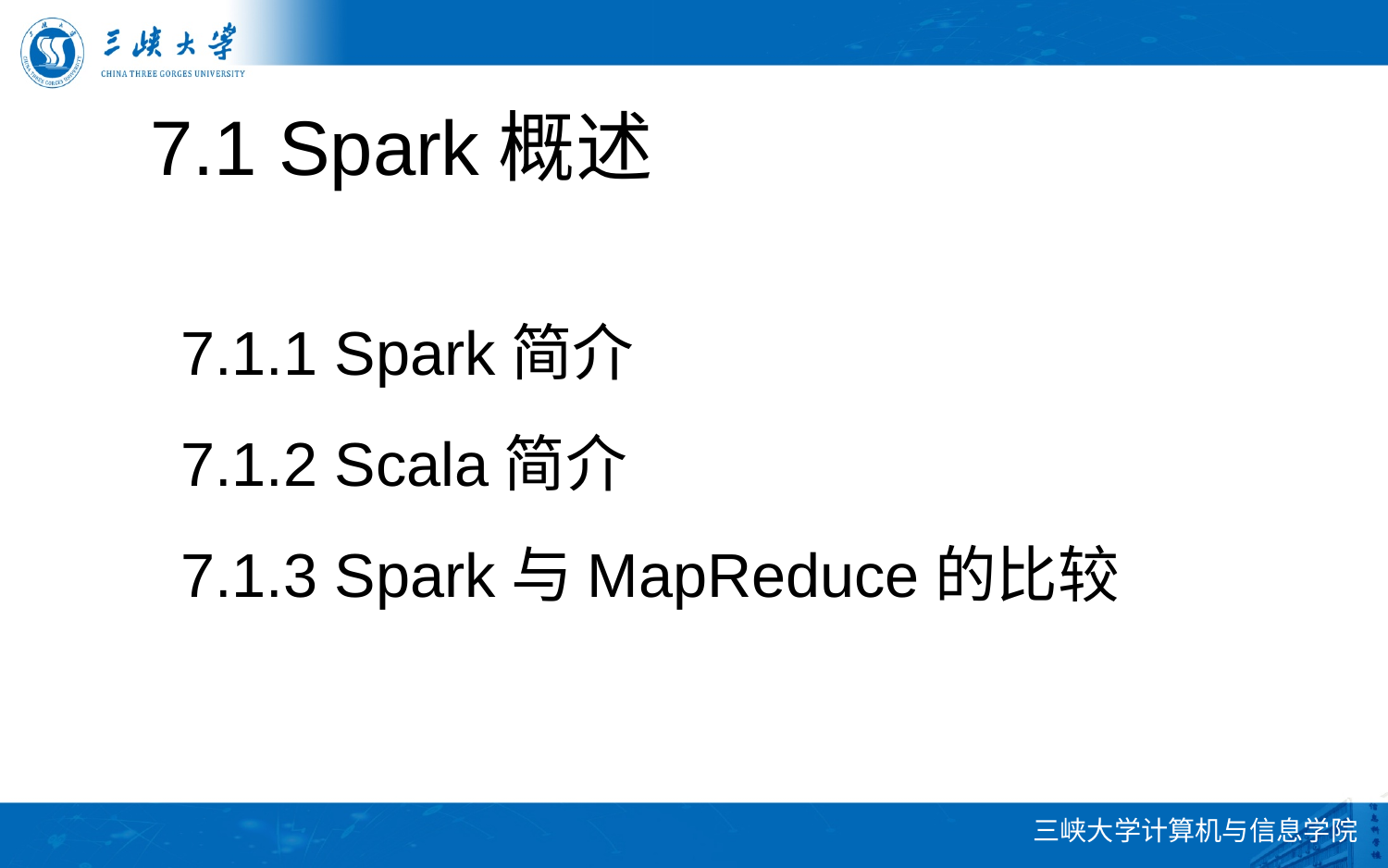

7.1 Spark概述
7.1.1 Spark简介
7.1.2 Scala简介
7.1.3 Spark与MapReduce的比较